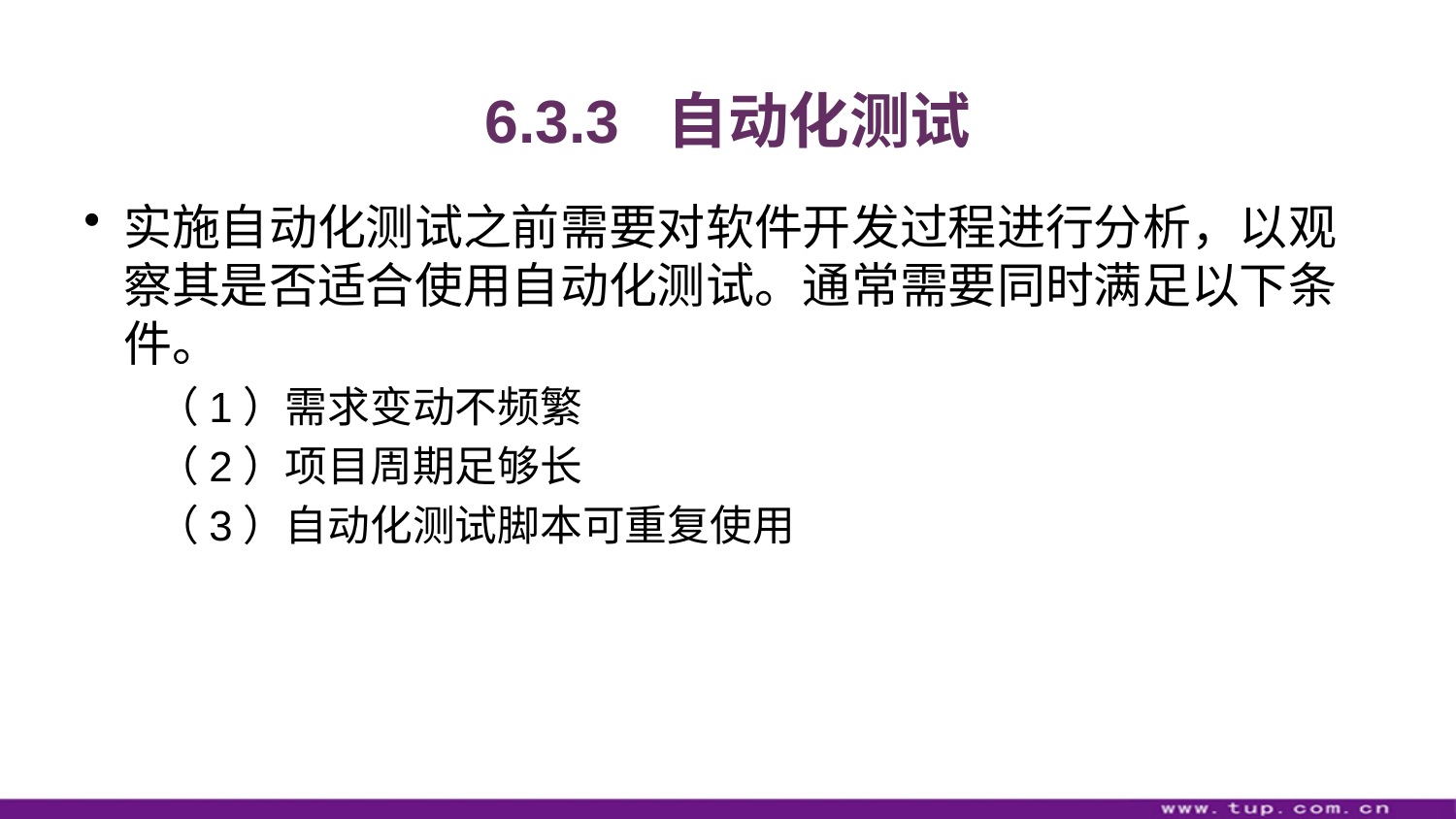

# 6.3.3  自动化测试
实施自动化测试之前需要对软件开发过程进行分析，以观察其是否适合使用自动化测试。通常需要同时满足以下条件。
（1）需求变动不频繁
（2）项目周期足够长
（3）自动化测试脚本可重复使用